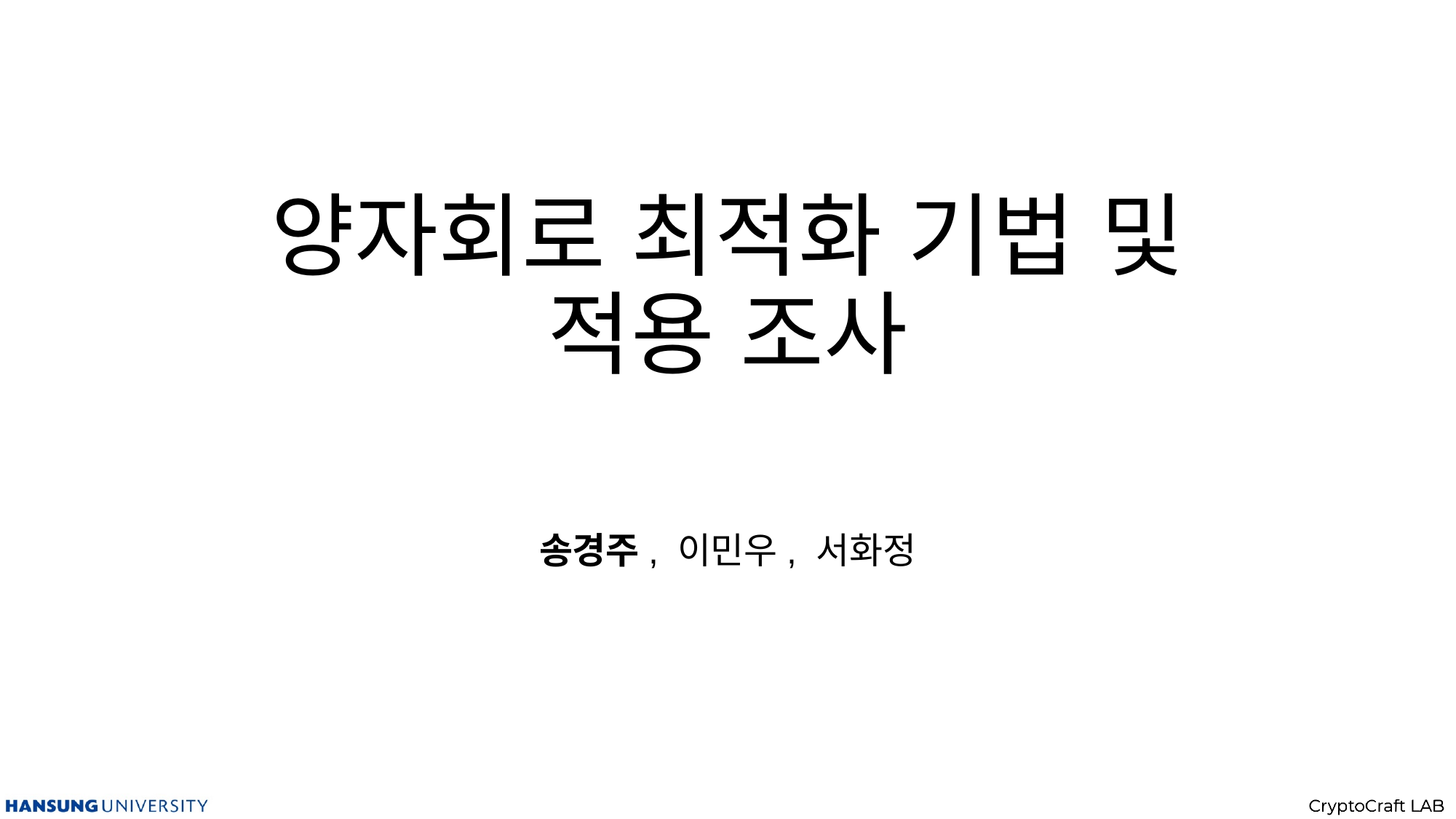

# 양자회로 최적화 기법 및 적용 조사
송경주, 이민우, 서화정